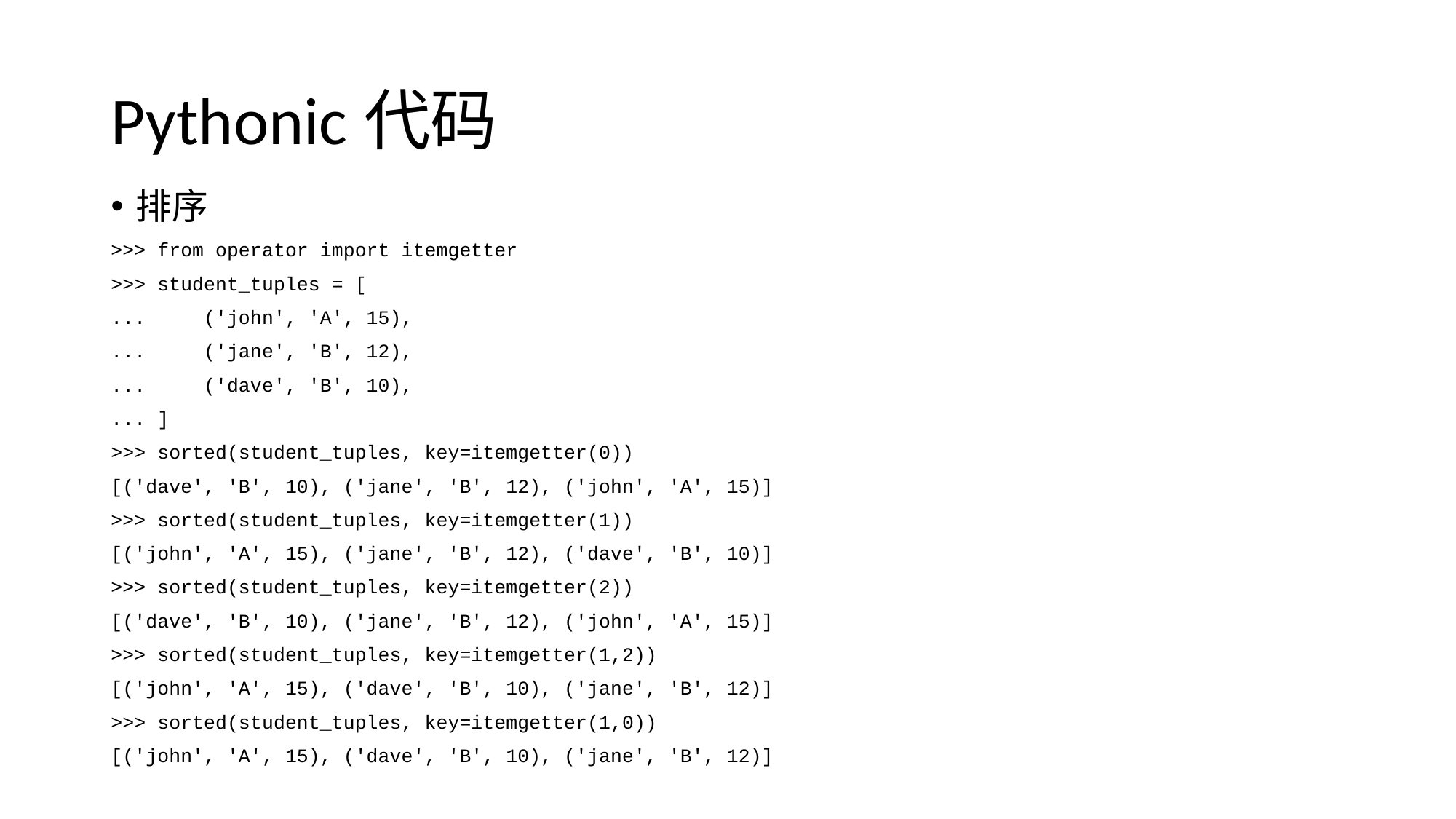

# Pythonic代码
排序
>>> from operator import itemgetter
>>> student_tuples = [
...     ('john', 'A', 15),
...     ('jane', 'B', 12),
...     ('dave', 'B', 10),
... ]
>>> sorted(student_tuples, key=itemgetter(0))
[('dave', 'B', 10), ('jane', 'B', 12), ('john', 'A', 15)]
>>> sorted(student_tuples, key=itemgetter(1))
[('john', 'A', 15), ('jane', 'B', 12), ('dave', 'B', 10)]
>>> sorted(student_tuples, key=itemgetter(2))
[('dave', 'B', 10), ('jane', 'B', 12), ('john', 'A', 15)]
>>> sorted(student_tuples, key=itemgetter(1,2))
[('john', 'A', 15), ('dave', 'B', 10), ('jane', 'B', 12)]
>>> sorted(student_tuples, key=itemgetter(1,0))
[('john', 'A', 15), ('dave', 'B', 10), ('jane', 'B', 12)]